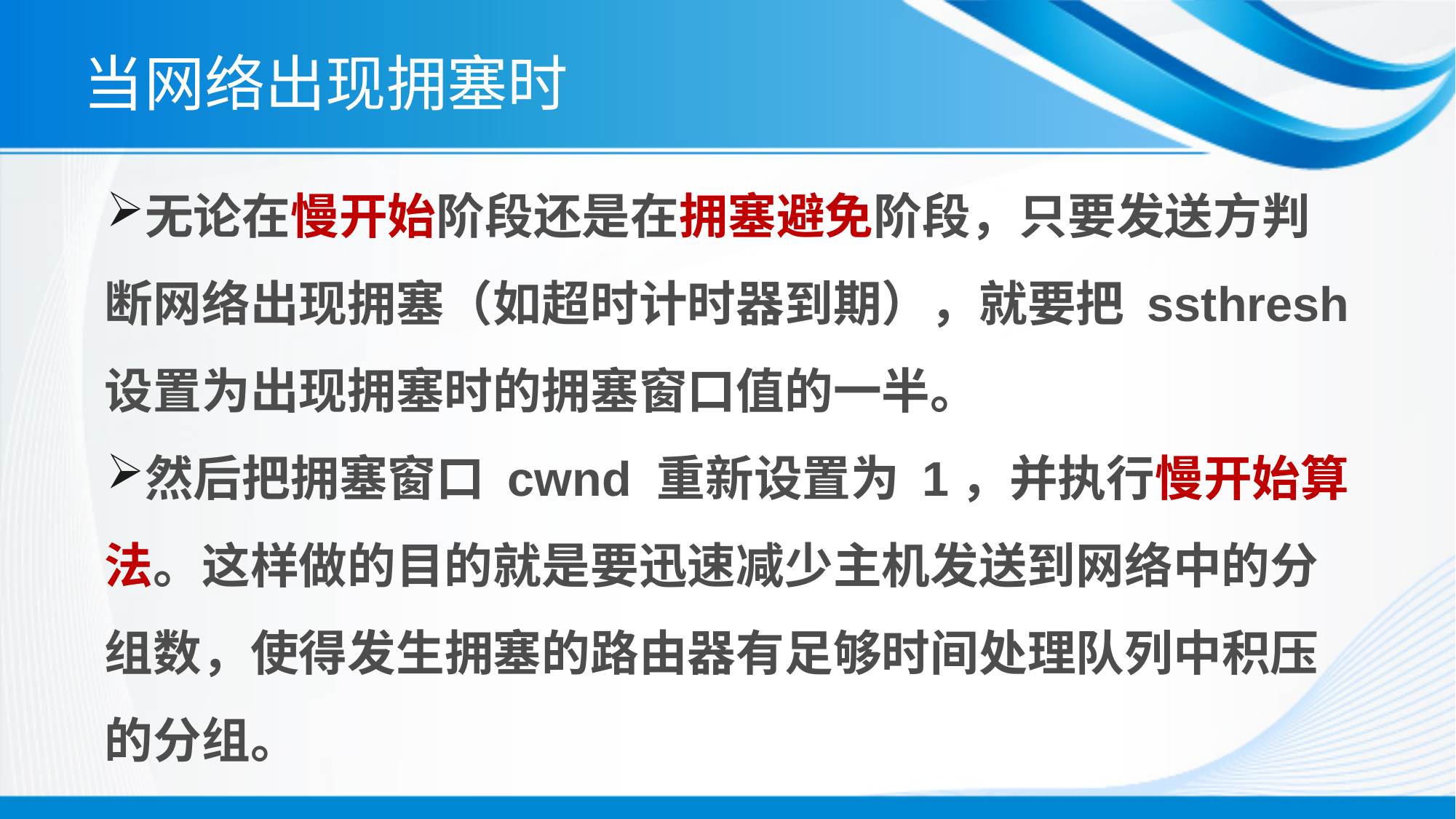

# 当网络出现拥塞时
无论在慢开始阶段还是在拥塞避免阶段，只要发送方判断网络出现拥塞（如超时计时器到期），就要把 ssthresh 设置为出现拥塞时的拥塞窗口值的一半。
然后把拥塞窗口 cwnd 重新设置为 1，并执行慢开始算法。这样做的目的就是要迅速减少主机发送到网络中的分组数，使得发生拥塞的路由器有足够时间处理队列中积压的分组。